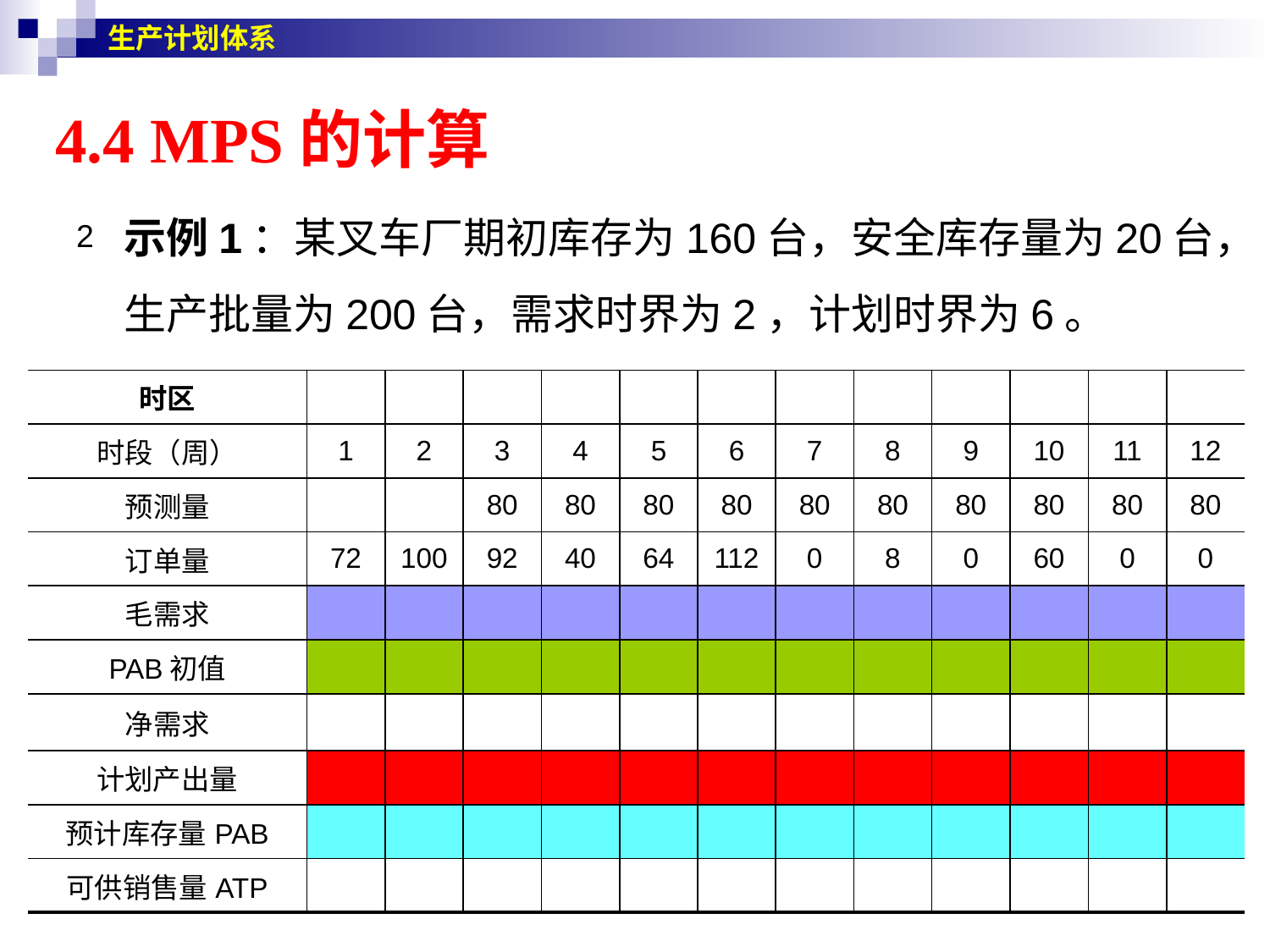

生产计划体系
# 4.4 MPS的计算
示例1：某叉车厂期初库存为160台，安全库存量为20台，生产批量为200台，需求时界为2，计划时界为6。
| 时区 |  |  |  |  |  |  |  |  |  |  |  |  |
| --- | --- | --- | --- | --- | --- | --- | --- | --- | --- | --- | --- | --- |
| 时段（周） | 1 | 2 | 3 | 4 | 5 | 6 | 7 | 8 | 9 | 10 | 11 | 12 |
| 预测量 |  |  | 80 | 80 | 80 | 80 | 80 | 80 | 80 | 80 | 80 | 80 |
| 订单量 | 72 | 100 | 92 | 40 | 64 | 112 | 0 | 8 | 0 | 60 | 0 | 0 |
| 毛需求 |  |  |  |  |  |  |  |  |  |  |  |  |
| PAB初值 |  |  |  |  |  |  |  |  |  |  |  |  |
| 净需求 |  |  |  |  |  |  |  |  |  |  |  |  |
| 计划产出量 |  |  |  |  |  |  |  |  |  |  |  |  |
| 预计库存量PAB |  |  |  |  |  |  |  |  |  |  |  |  |
| 可供销售量ATP |  |  |  |  |  |  |  |  |  |  |  |  |